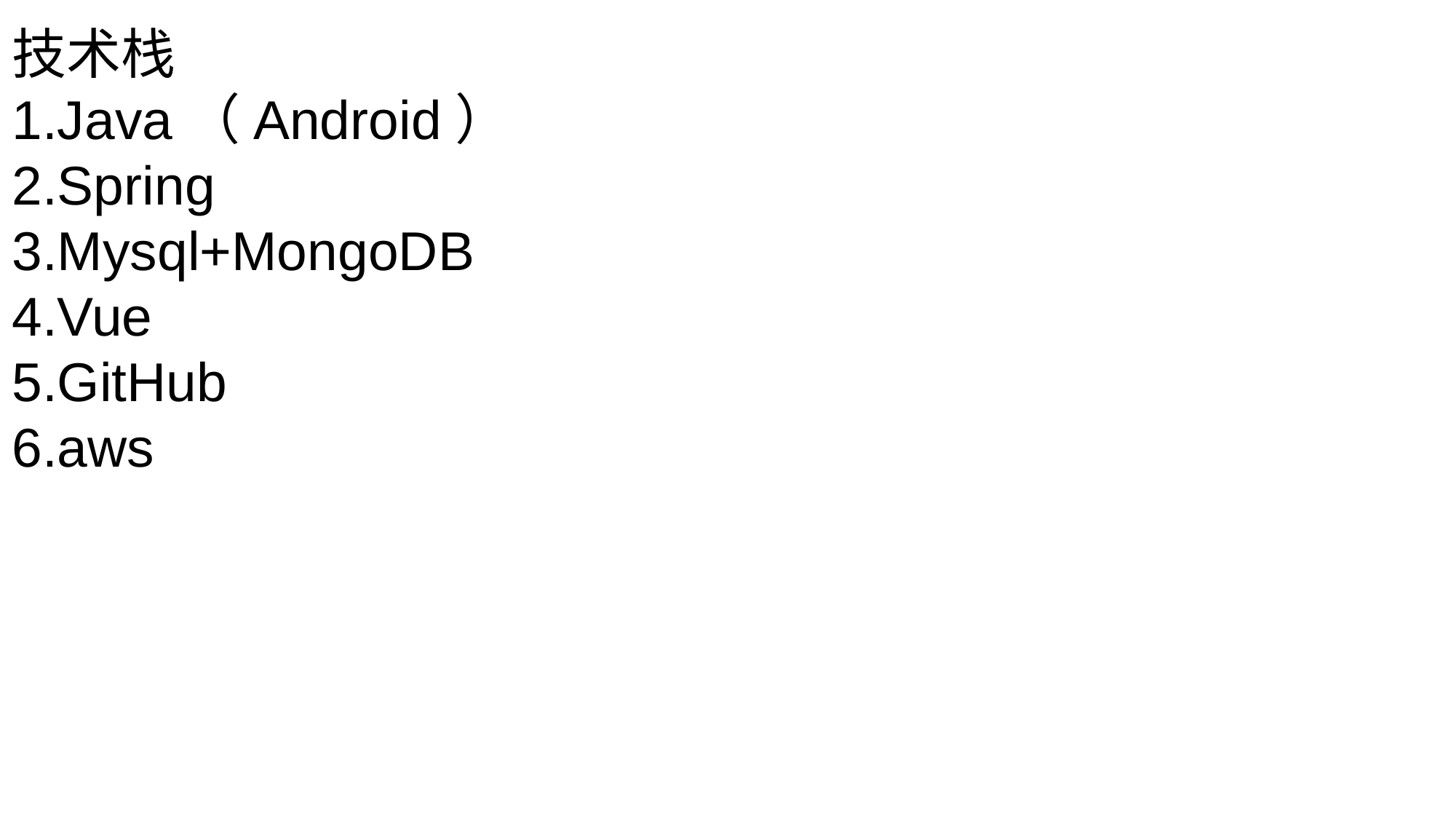

技术栈
1.Java（Android）
2.Spring
3.Mysql+MongoDB
4.Vue
5.GitHub
6.aws